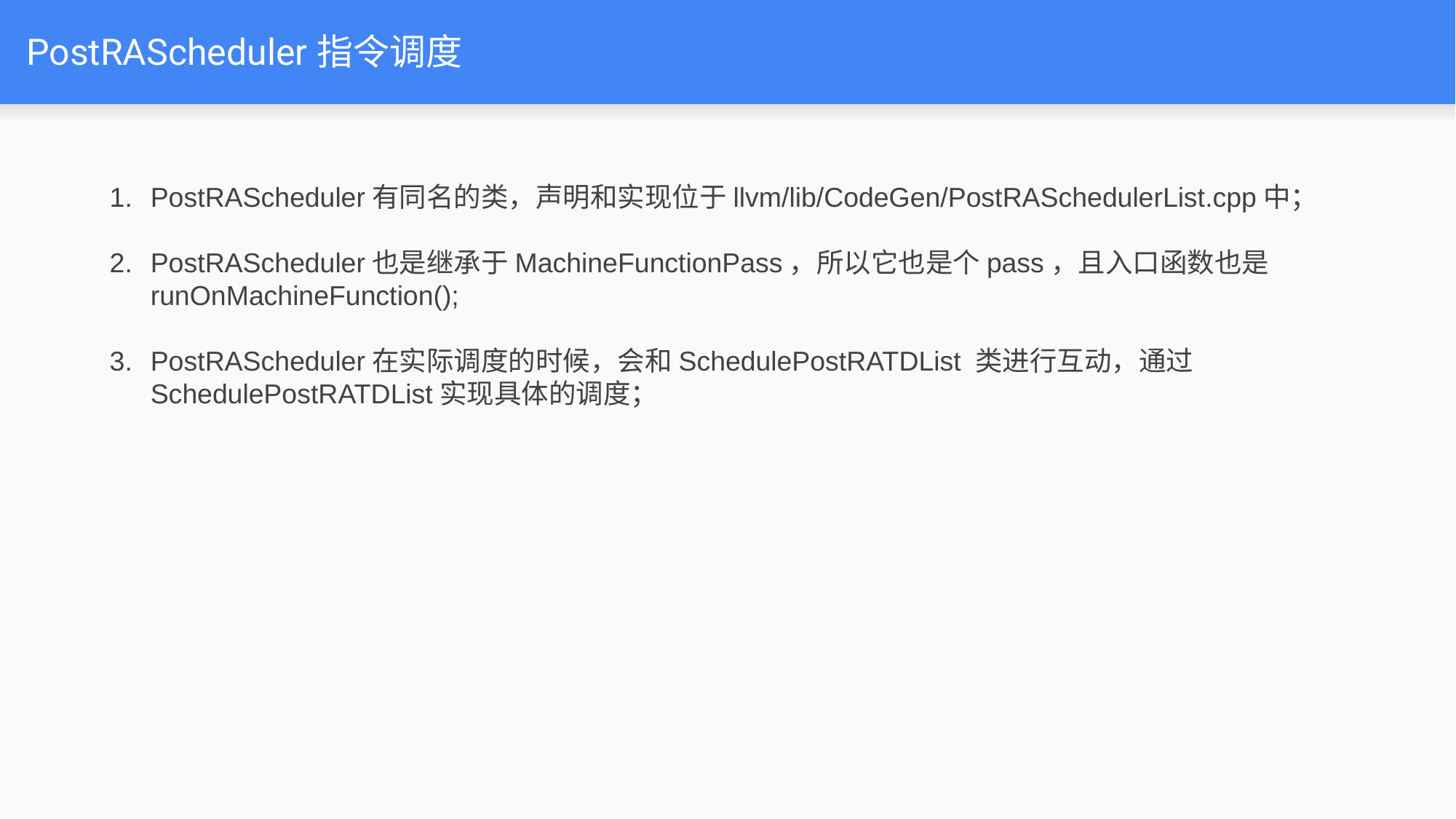

# PostRAScheduler指令调度
PostRAScheduler有同名的类，声明和实现位于llvm/lib/CodeGen/PostRASchedulerList.cpp中；

PostRAScheduler也是继承于MachineFunctionPass，所以它也是个pass，且入口函数也是runOnMachineFunction();

PostRAScheduler在实际调度的时候，会和SchedulePostRATDList 类进行互动，通过SchedulePostRATDList实现具体的调度；